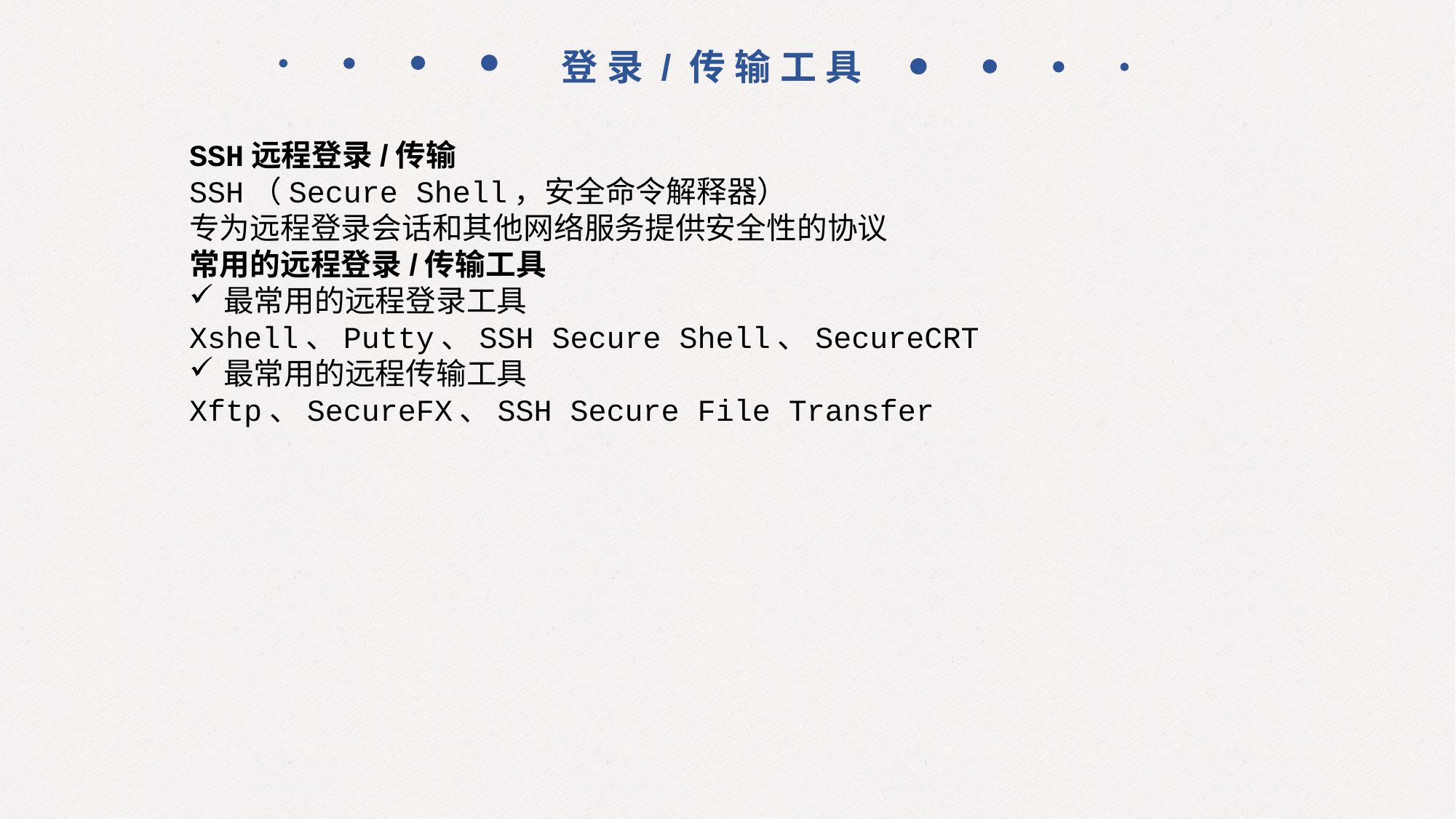

登录/传输工具

SSH远程登录/传输
SSH（Secure Shell，安全命令解释器）
专为远程登录会话和其他网络服务提供安全性的协议
常用的远程登录/传输工具
最常用的远程登录工具
Xshell、Putty、SSH Secure Shell、SecureCRT
最常用的远程传输工具
Xftp、SecureFX、SSH Secure File Transfer